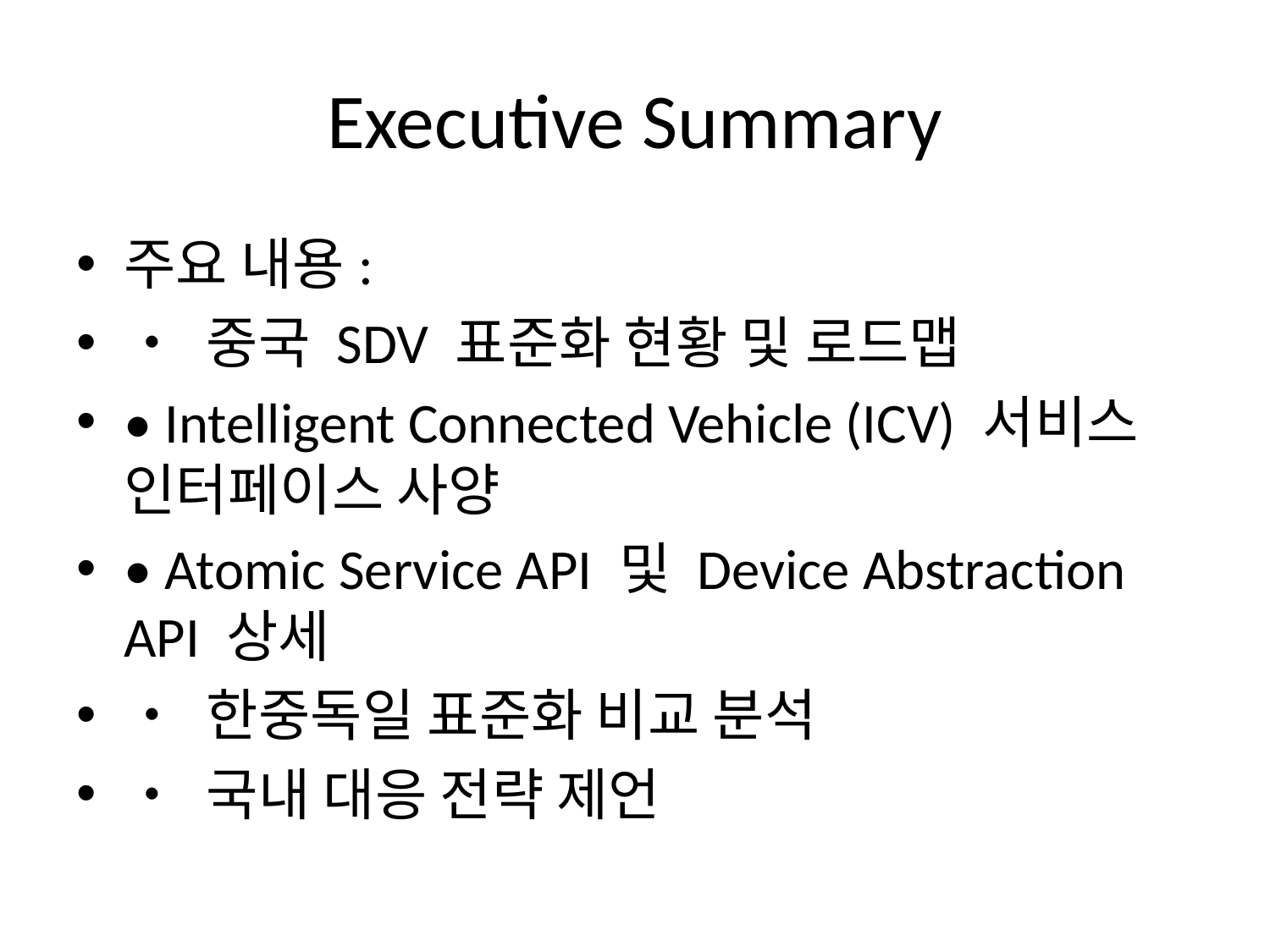

# Executive Summary
주요 내용:
• 중국 SDV 표준화 현황 및 로드맵
• Intelligent Connected Vehicle (ICV) 서비스 인터페이스 사양
• Atomic Service API 및 Device Abstraction API 상세
• 한중독일 표준화 비교 분석
• 국내 대응 전략 제언